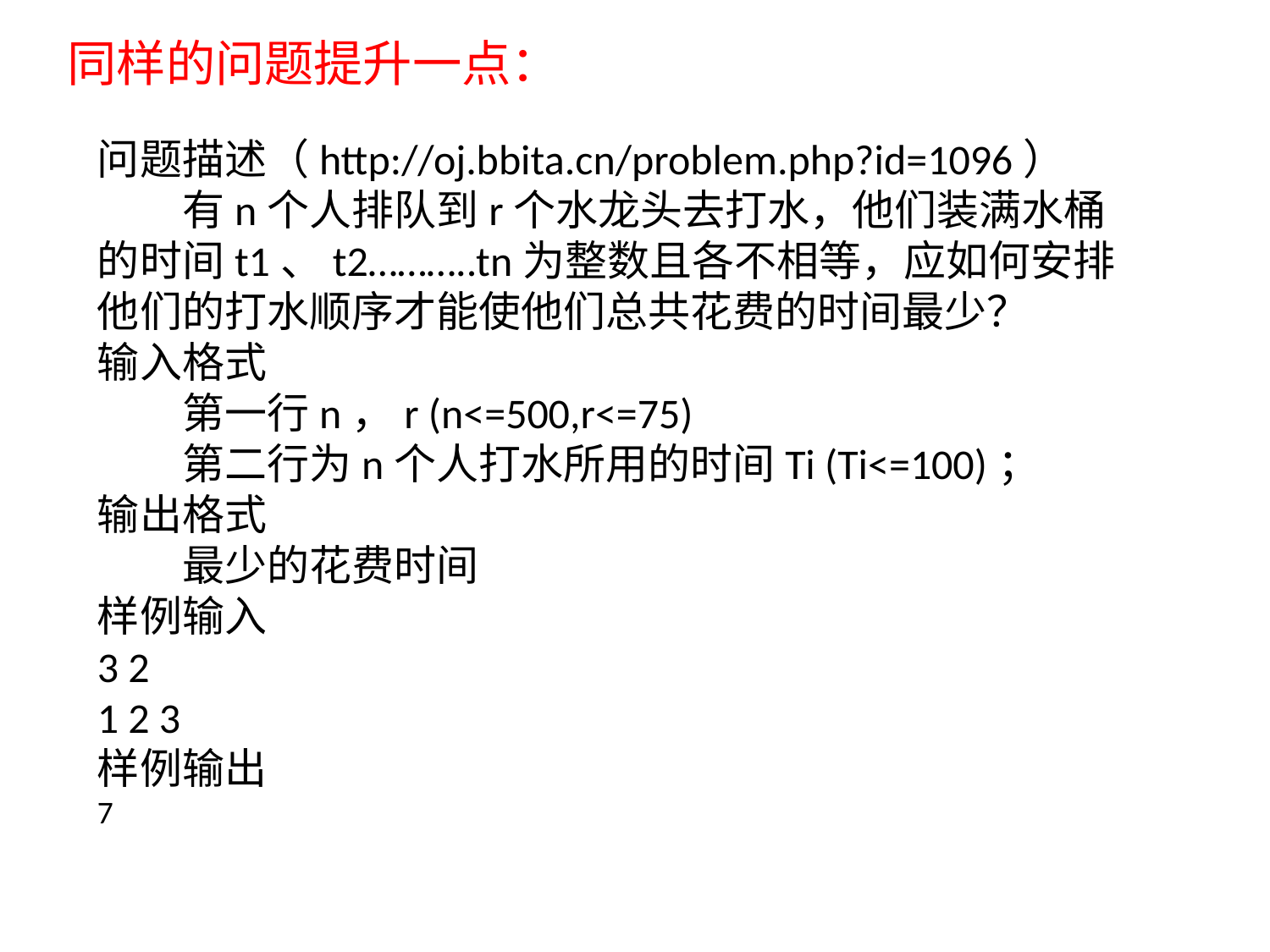

同样的问题提升一点：
问题描述（http://oj.bbita.cn/problem.php?id=1096）
　　有n个人排队到r个水龙头去打水，他们装满水桶的时间t1、t2………..tn为整数且各不相等，应如何安排他们的打水顺序才能使他们总共花费的时间最少？
输入格式
　　第一行n，r (n<=500,r<=75)
　　第二行为n个人打水所用的时间Ti (Ti<=100)；
输出格式
　　最少的花费时间
样例输入
3 2
1 2 3
样例输出
7